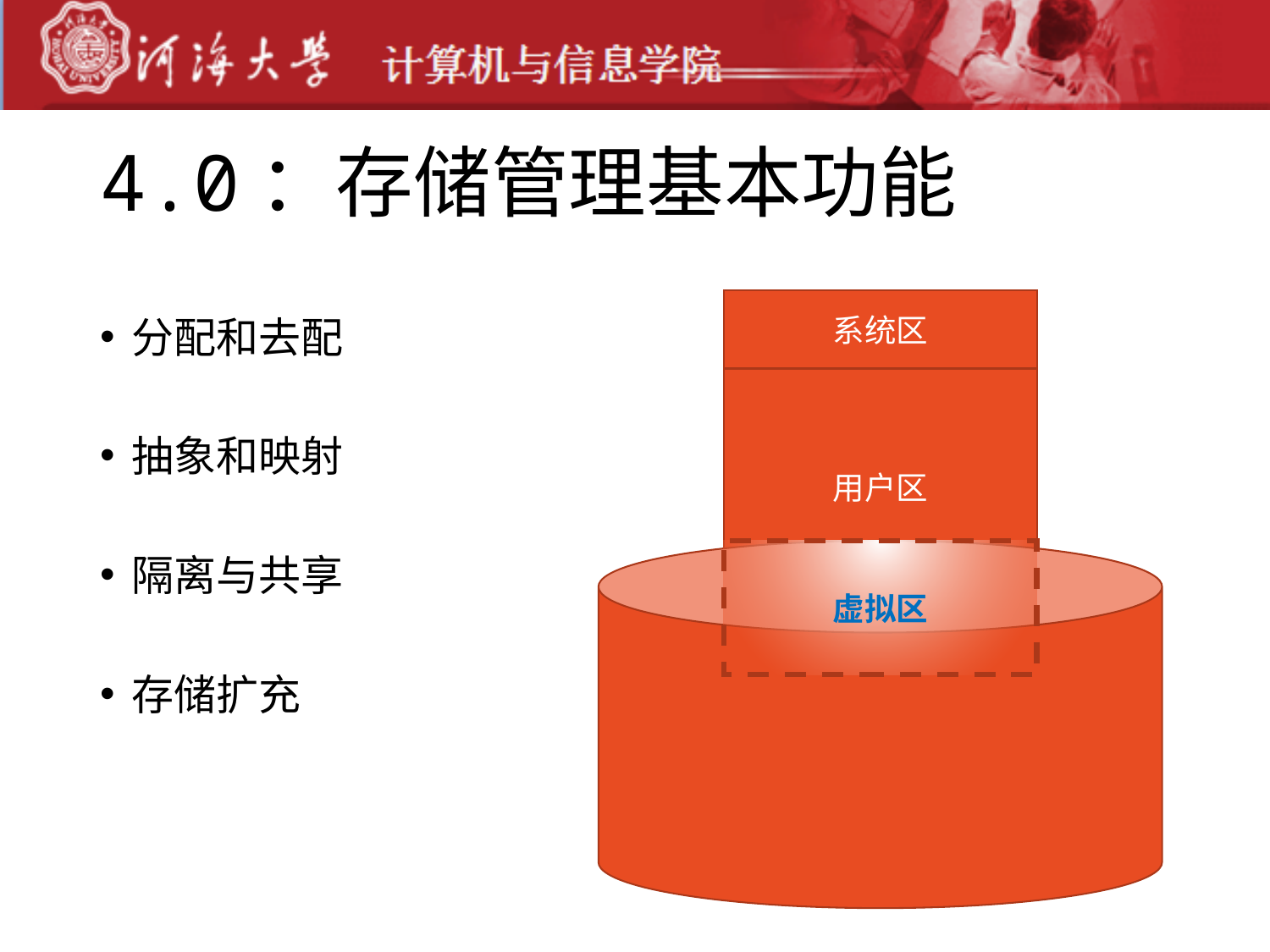

# 4.0：存储管理基本功能
分配和去配
抽象和映射
隔离与共享
存储扩充

系统区
用户区

虚拟区